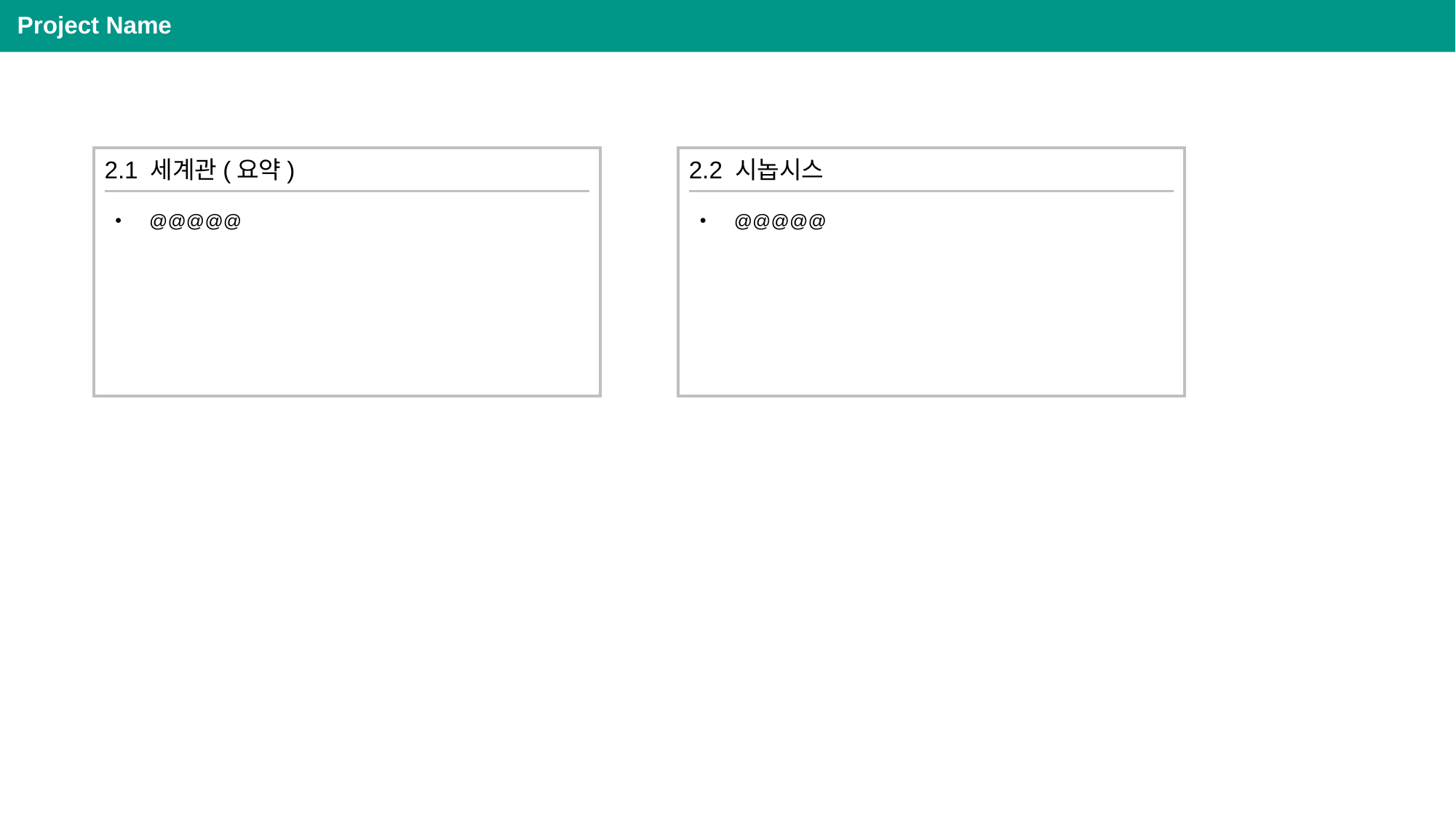

#

2.2 시놉시스
@@@@@

2.1 세계관(요약)
@@@@@